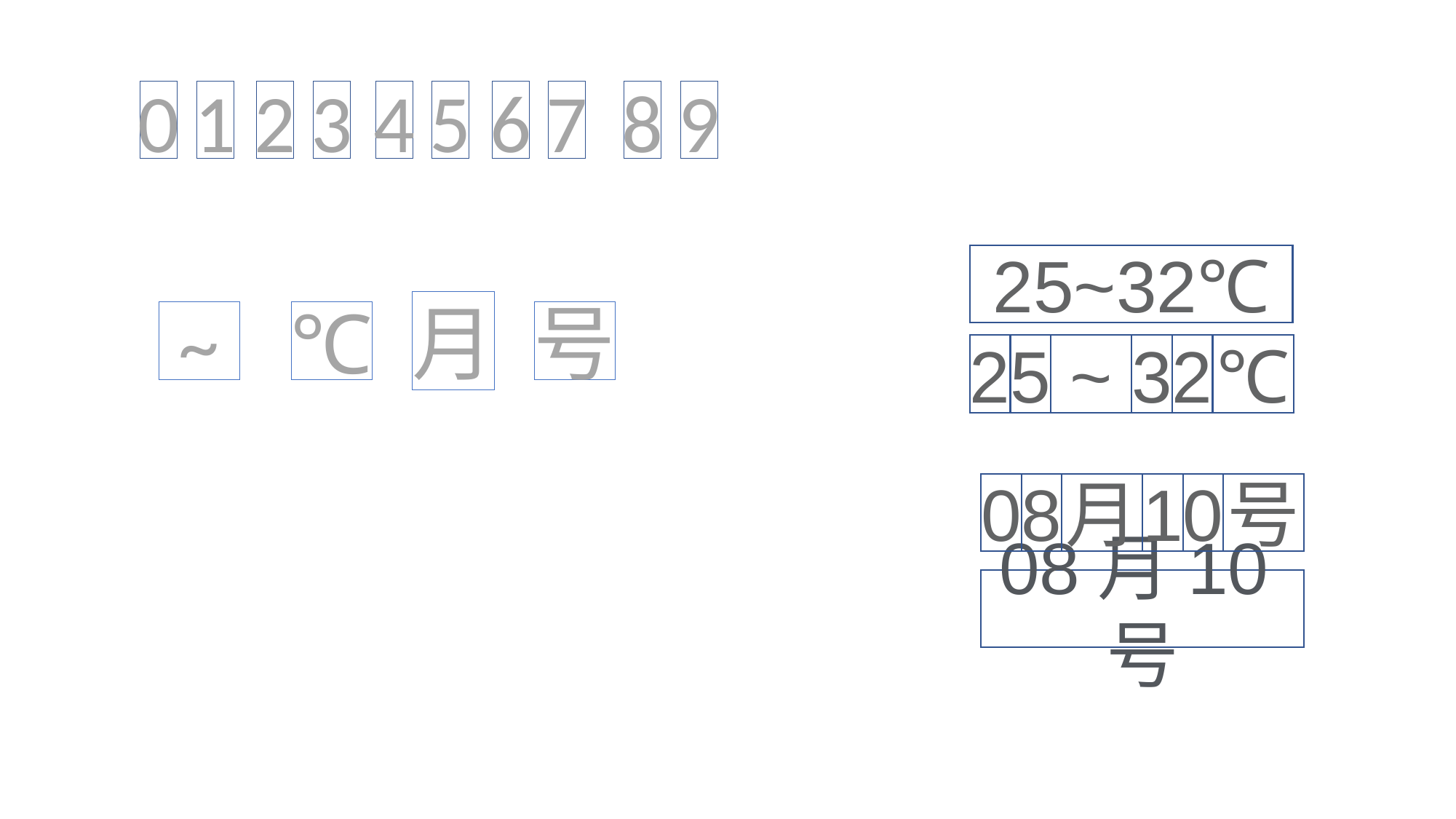

0
1
2
3
4
5
6
7
8
9
25~32℃
~
℃
月
号
3
2
℃
2
5
~
0
8
月
1
0
号
08月10号